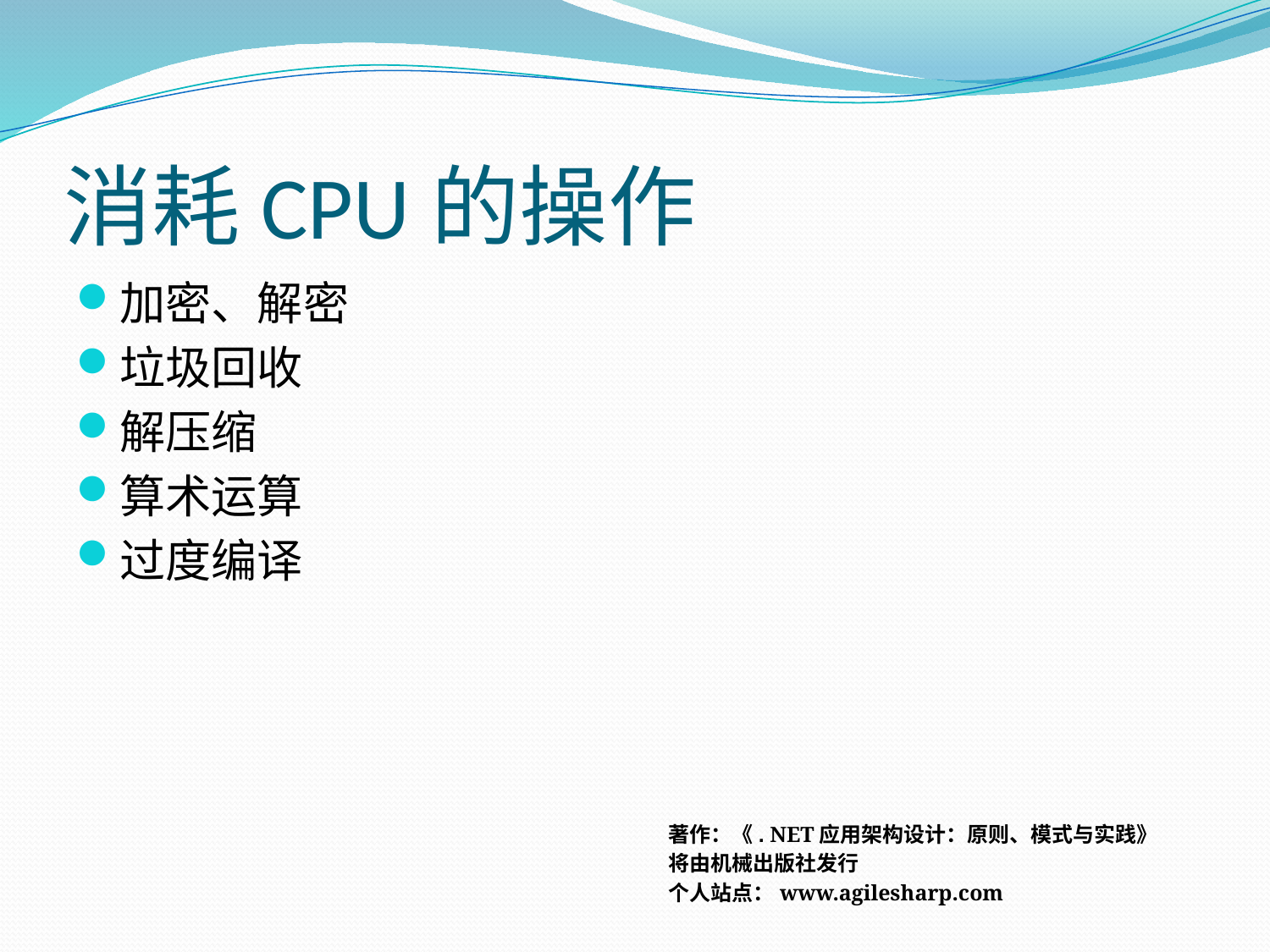

# 消耗CPU的操作
加密、解密
垃圾回收
解压缩
算术运算
过度编译
著作：《. NET应用架构设计：原则、模式与实践》
将由机械出版社发行
个人站点：www.agilesharp.com